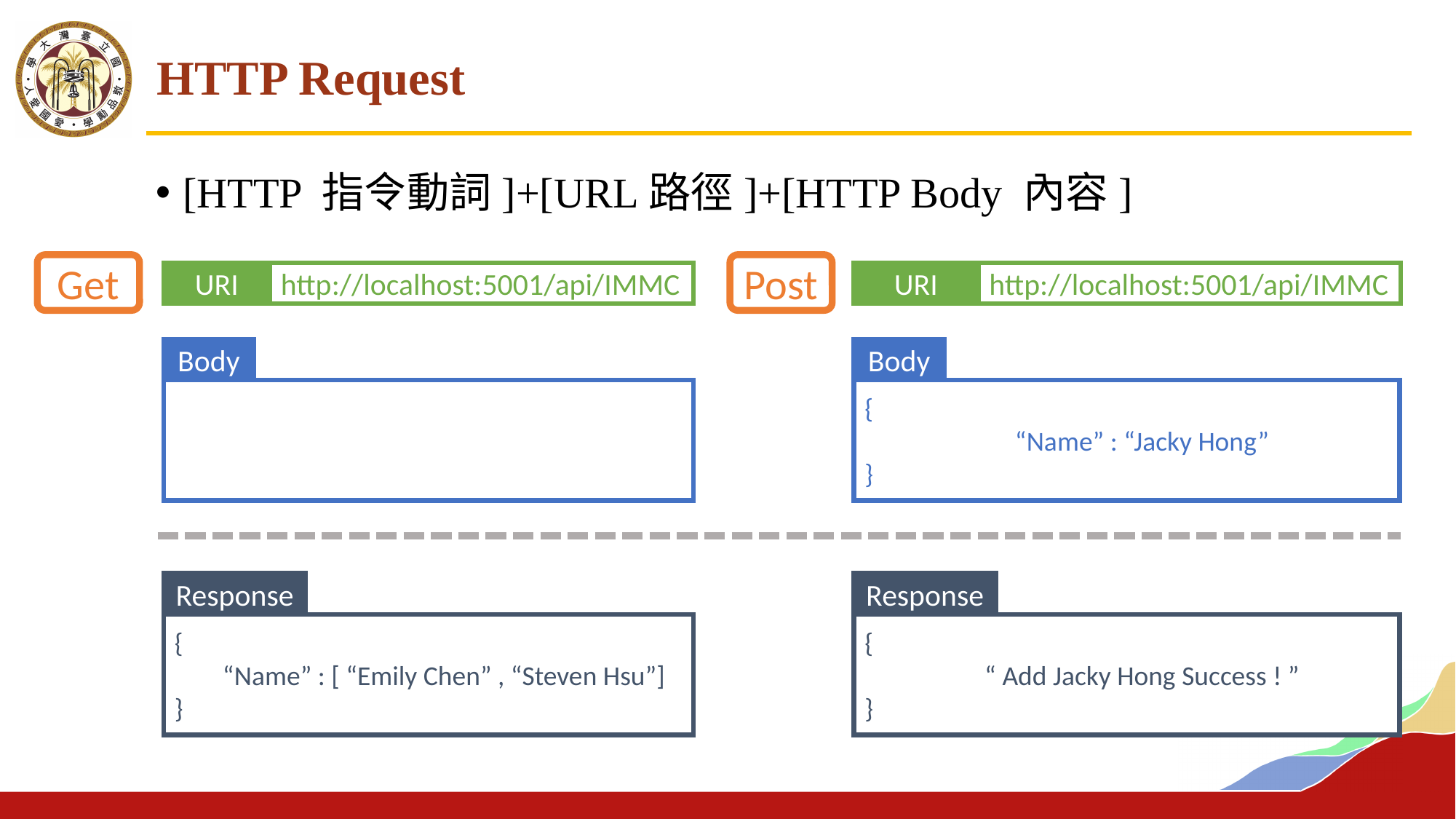

# HTTP Request
[HTTP 指令動詞]+[URL路徑]+[HTTP Body 內容]

Get
Post
URI
http://localhost:5001/api/IMMC
URI
http://localhost:5001/api/IMMC
Body
Body

{
     “Name” : “Jacky Hong”
}
Response
Response
{
     “Name” : [ “Emily Chen” , “Steven Hsu”]
}
{
     “ Add Jacky Hong Success ! ”
}